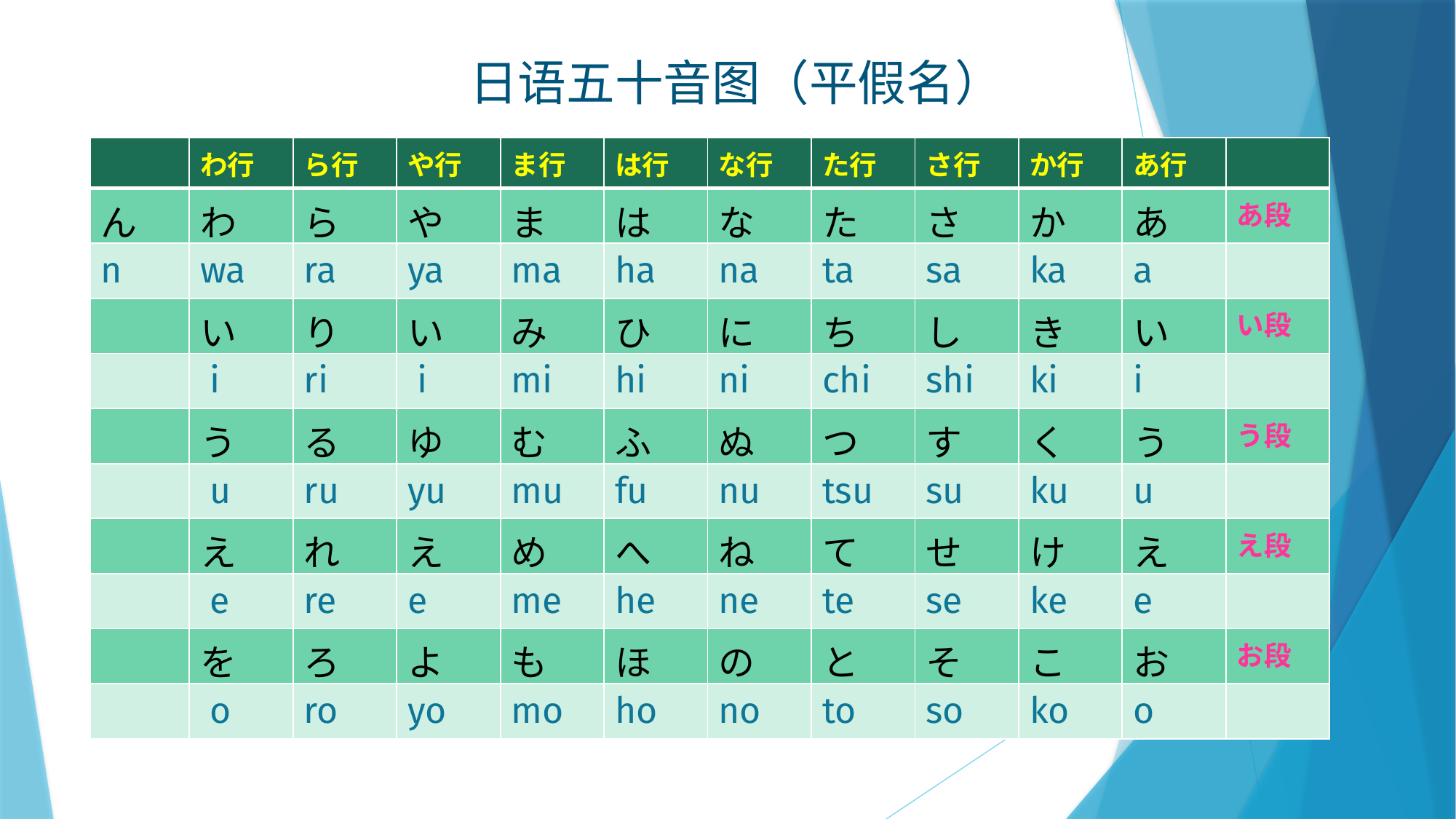

日语五十音图（平假名）
|  | わ行 | ら行 | や行 | ま行 | は行 | な行 | た行 | さ行 | か行 | あ行 |  |
| --- | --- | --- | --- | --- | --- | --- | --- | --- | --- | --- | --- |
| ん | わ | ら | や | ま | は | な | た | さ | か | あ | あ段 |
| n | wa | ra | ya | ma | ha | na | ta | sa | ka | a |  |
|  | い | り | い | み | ひ | に | ち | し | き | い | い段 |
|  | i | ri | i | mi | hi | ni | chi | shi | ki | i |  |
|  | う | る | ゆ | む | ふ | ぬ | つ | す | く | う | う段 |
|  | u | ru | yu | mu | fu | nu | tsu | su | ku | u |  |
|  | え | れ | え | め | へ | ね | て | せ | け | え | え段 |
|  | e | re | e | me | he | ne | te | se | ke | e |  |
|  | を | ろ | よ | も | ほ | の | と | そ | こ | お | お段 |
|  | o | ro | yo | mo | ho | no | to | so | ko | o |  |